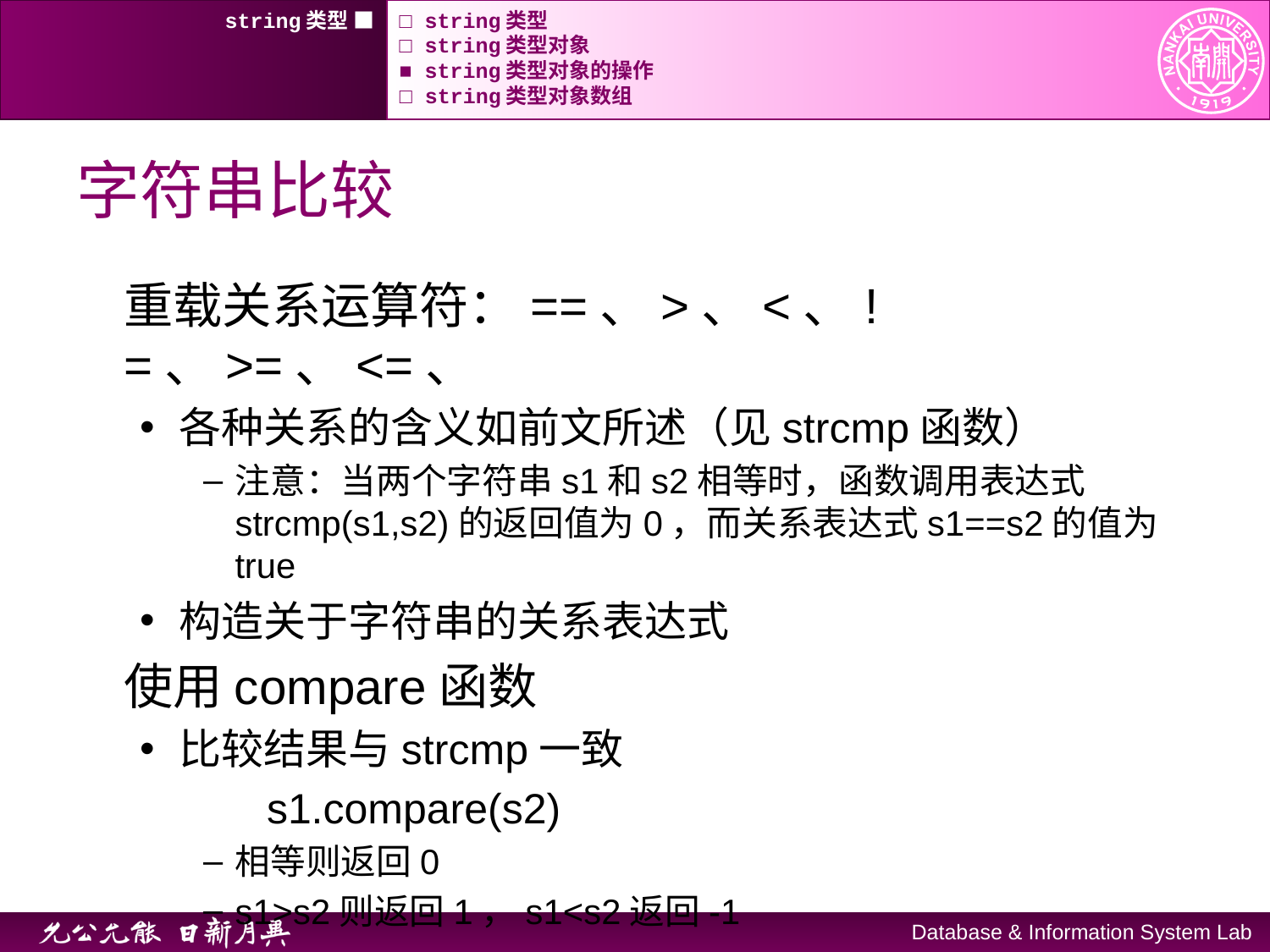

string类型 ■
□ string类型
□ string类型对象
■ string类型对象的操作
□ string类型对象数组
# 字符串比较
重载关系运算符：==、>、<、!=、>=、<=、
各种关系的含义如前文所述（见strcmp函数）
注意：当两个字符串s1和s2相等时，函数调用表达式strcmp(s1,s2)的返回值为0，而关系表达式s1==s2的值为true
构造关于字符串的关系表达式
使用compare函数
比较结果与strcmp一致
	s1.compare(s2)
相等则返回0
s1>s2则返回1，s1<s2返回-1